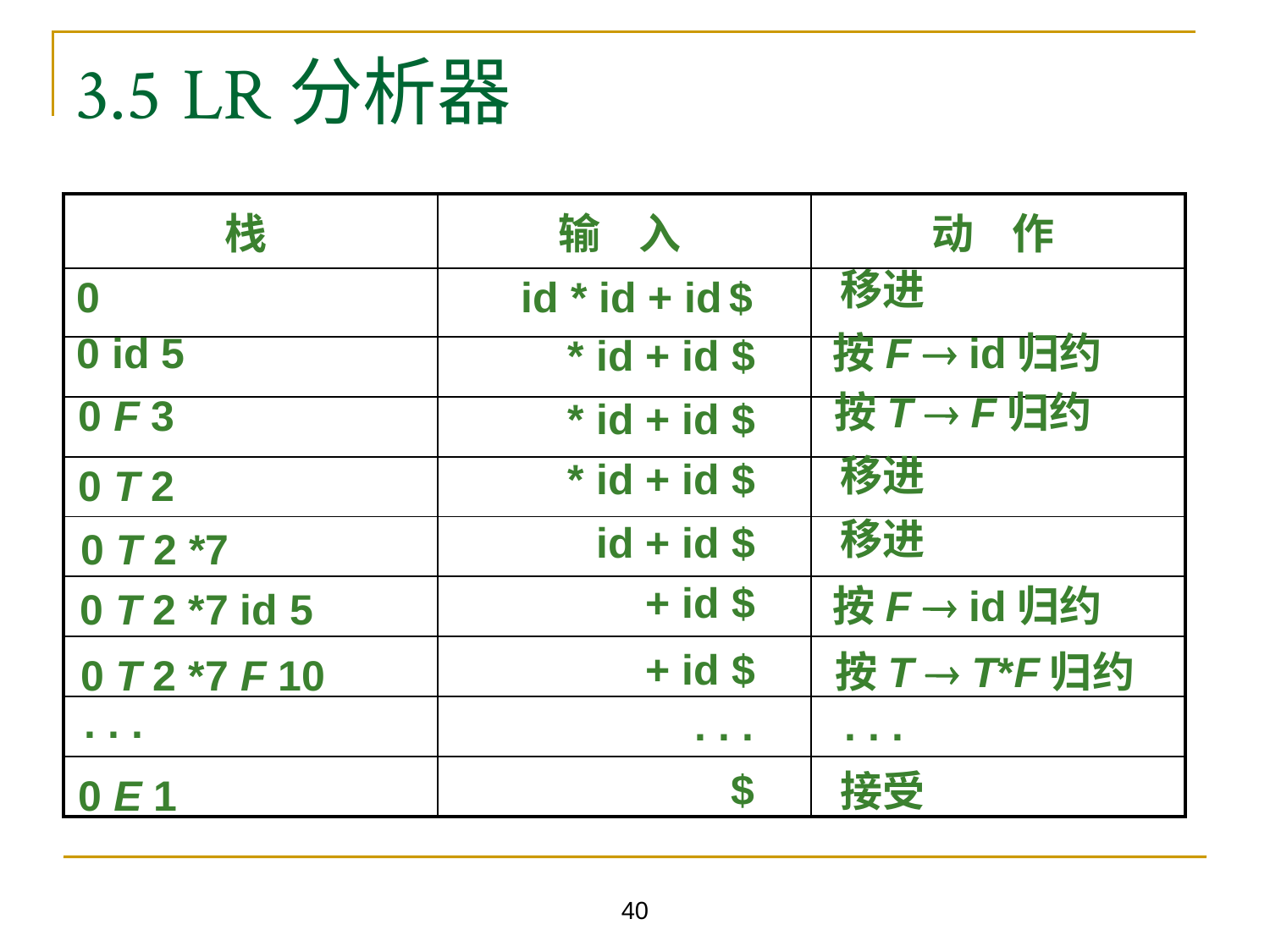

# 3.5 LR分析器
| 栈 | 输 入 | 动 作 |
| --- | --- | --- |
| 0 | id \* id + id $ |  |
|  |  |  |
|  |  |  |
|  |  |  |
|  |  |  |
|  |  |  |
|  |  |  |
|  |  |  |
|  |  |  |
移进
按F → id归约
 0 id 5
* id + id $
按T → F归约
0 F 3
* id + id $
移进
* id + id $
0 T 2
移进
id + id $
0 T 2 *7
 + id $
按F → id归约
0 T 2 *7 id 5
 + id $
按T → T*F归约
0 T 2 *7 F 10
. . .
. . .
. . .
$
接受
0 E 1
40